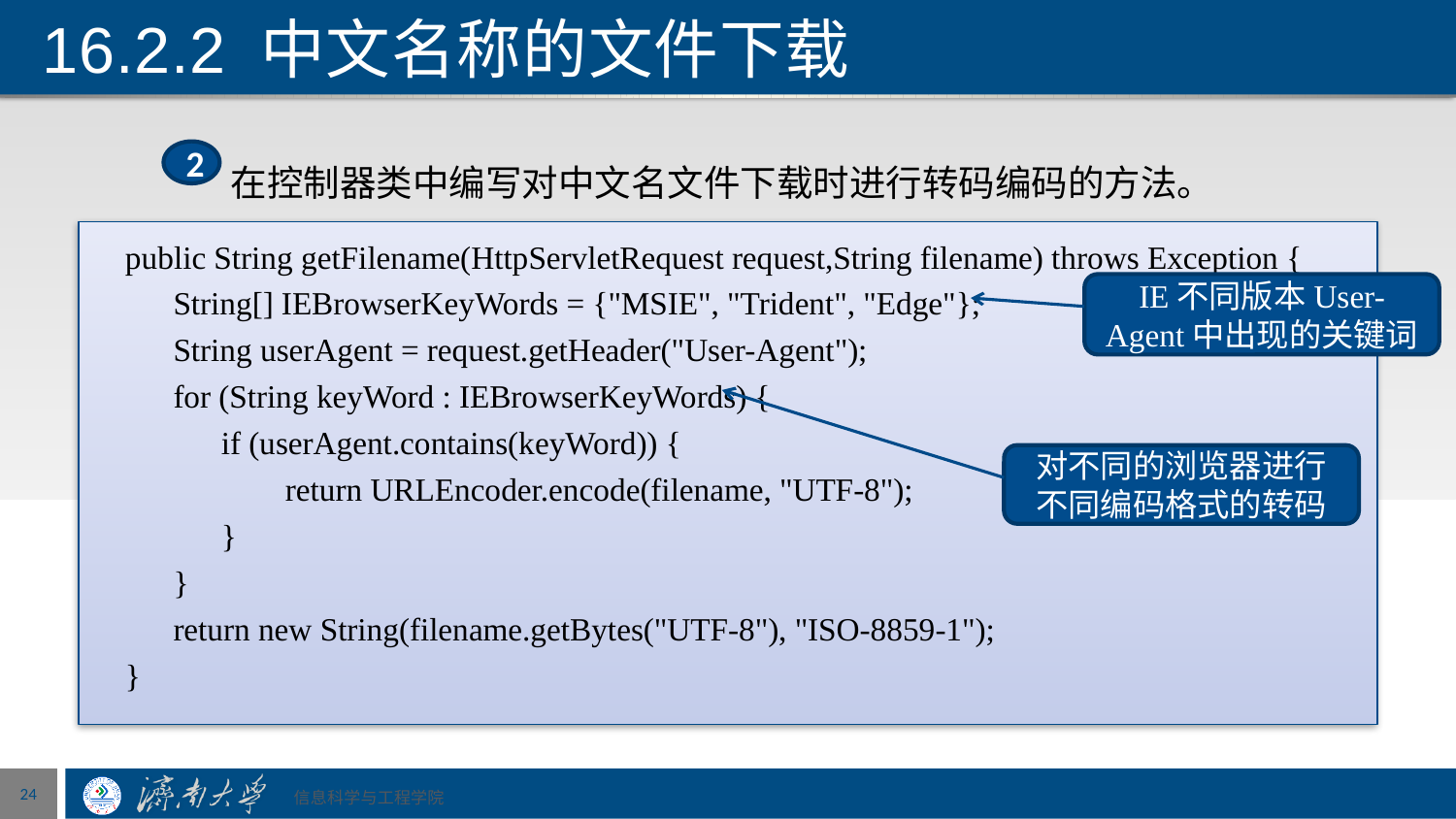

# 16.2.2 中文名称的文件下载
            在控制器类中编写对中文名文件下载时进行转码编码的方法。
2
    public String getFilename(HttpServletRequest request,String filename) throws Exception {
          String[] IEBrowserKeyWords = {"MSIE", "Trident", "Edge"};
          String userAgent = request.getHeader("User-Agent");
          for (String keyWord : IEBrowserKeyWords) {
                if (userAgent.contains(keyWord)) {
                        return URLEncoder.encode(filename, "UTF-8");
                }
          }
          return new String(filename.getBytes("UTF-8"), "ISO-8859-1");
    }
IE不同版本User-Agent中出现的关键词
对不同的浏览器进行不同编码格式的转码